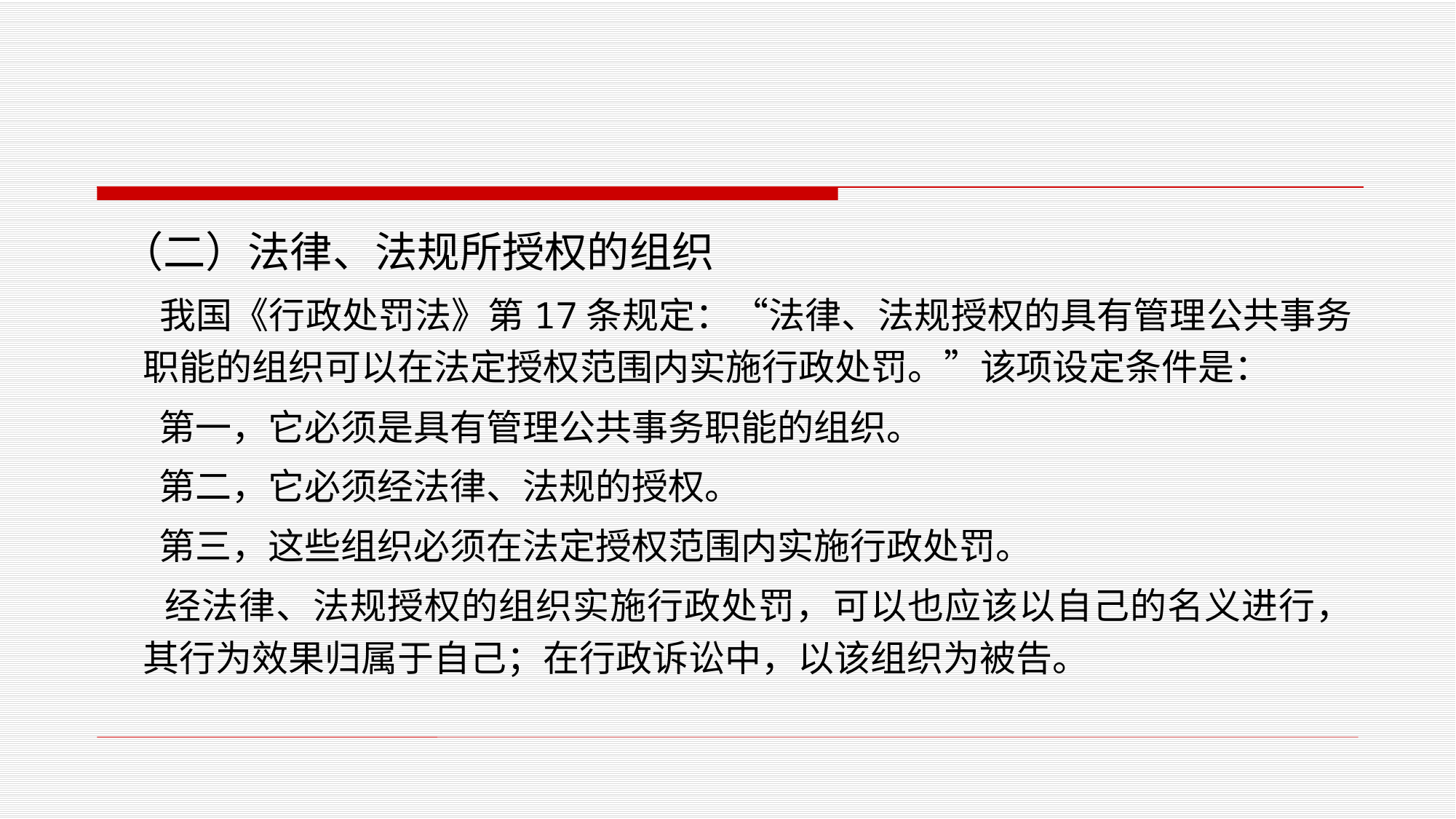

#
 （二）法律、法规所授权的组织
      我国《行政处罚法》第17条规定：“法律、法规授权的具有管理公共事务职能的组织可以在法定授权范围内实施行政处罚。”该项设定条件是：
      第一，它必须是具有管理公共事务职能的组织。
      第二，它必须经法律、法规的授权。
      第三，这些组织必须在法定授权范围内实施行政处罚。
      经法律、法规授权的组织实施行政处罚，可以也应该以自己的名义进行，其行为效果归属于自己；在行政诉讼中，以该组织为被告。